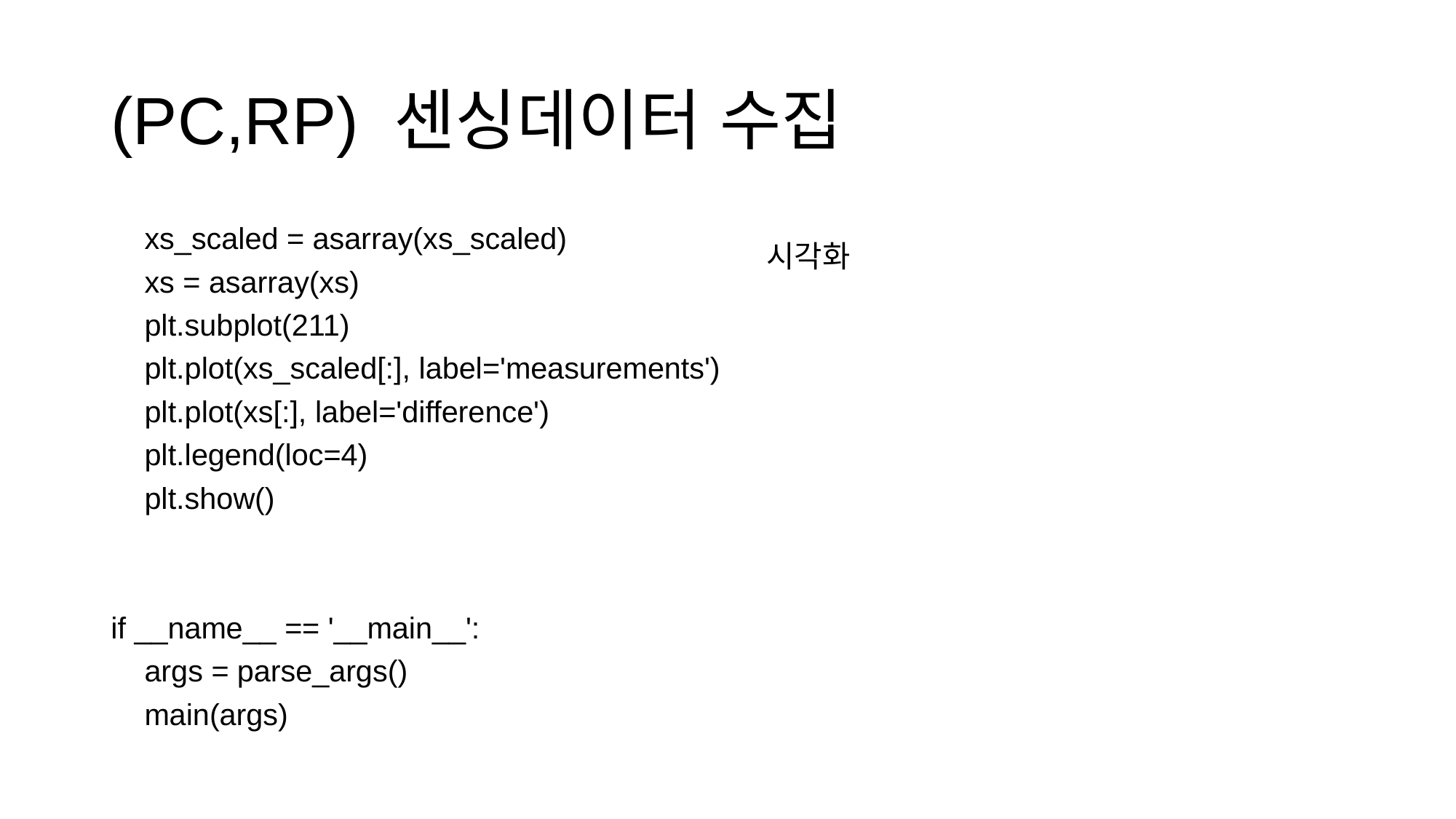

# (PC,RP) 센싱데이터 수집
    xs_scaled = asarray(xs_scaled)
    xs = asarray(xs)
    plt.subplot(211)
    plt.plot(xs_scaled[:], label='measurements')
    plt.plot(xs[:], label='difference')
    plt.legend(loc=4)
    plt.show()

if __name__ == '__main__':
    args = parse_args()
    main(args)
시각화